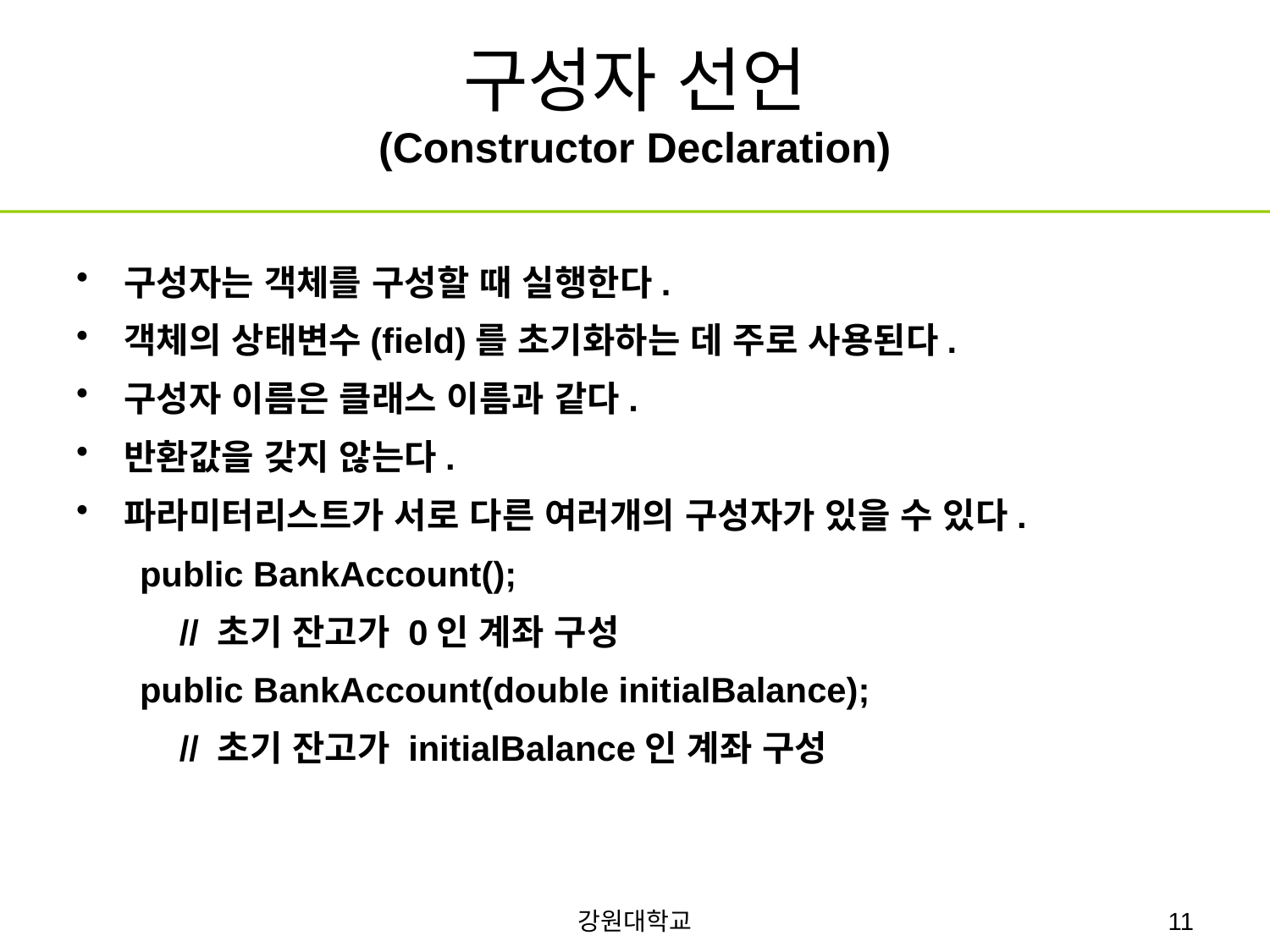

# 구성자 선언 (Constructor Declaration)

구성자는 객체를 구성할 때 실행한다.
객체의 상태변수(field)를 초기화하는 데 주로 사용된다.
구성자 이름은 클래스 이름과 같다.
반환값을 갖지 않는다.
파라미터리스트가 서로 다른 여러개의 구성자가 있을 수 있다.
public BankAccount();
	// 초기 잔고가 0인 계좌 구성
public BankAccount(double initialBalance);
	// 초기 잔고가 initialBalance인 계좌 구성

강원대학교
11